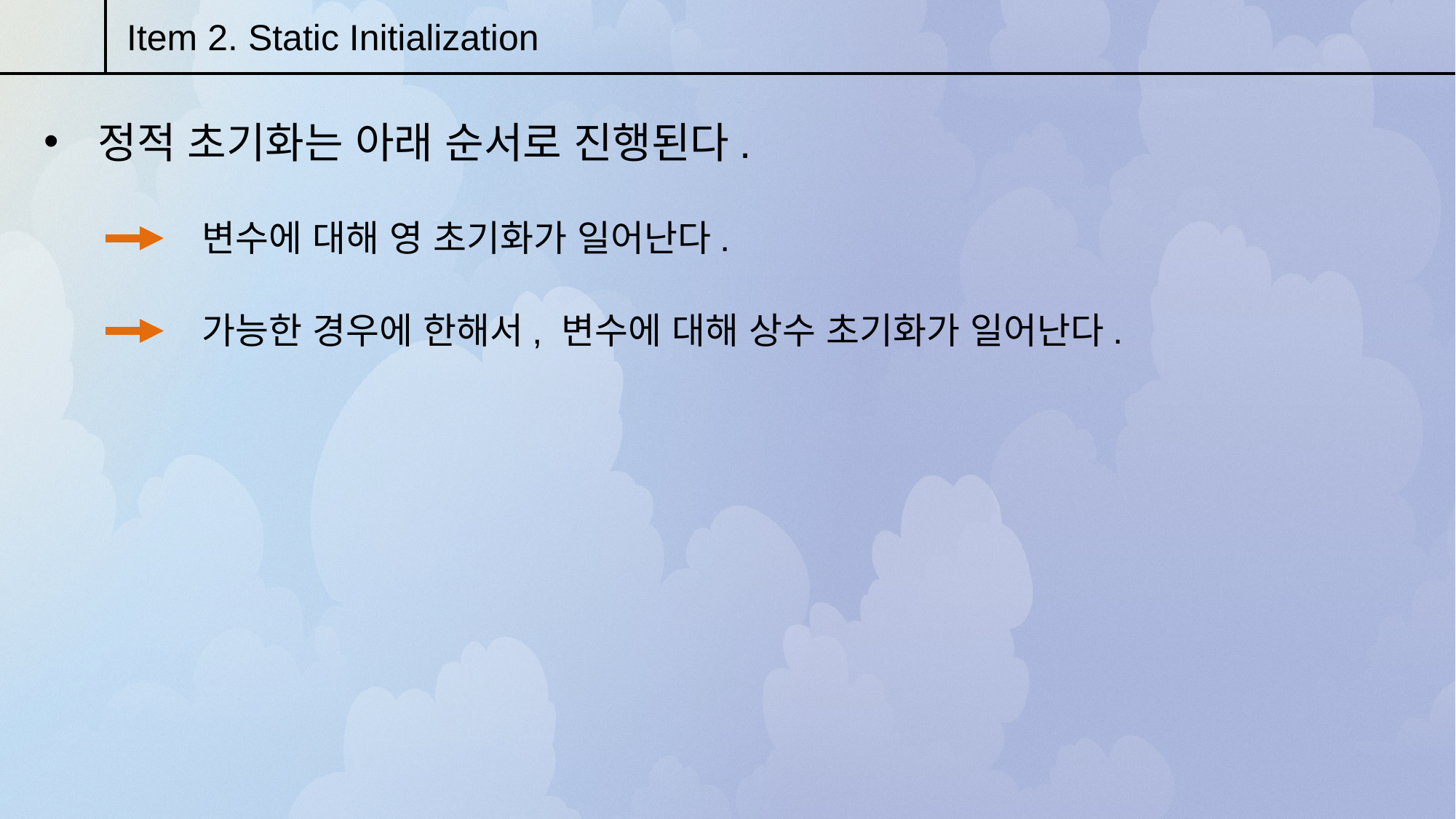

Item 2. Static Initialization
 정적 초기화는 아래 순서로 진행된다.
변수에 대해 영 초기화가 일어난다.
가능한 경우에 한해서, 변수에 대해 상수 초기화가 일어난다.